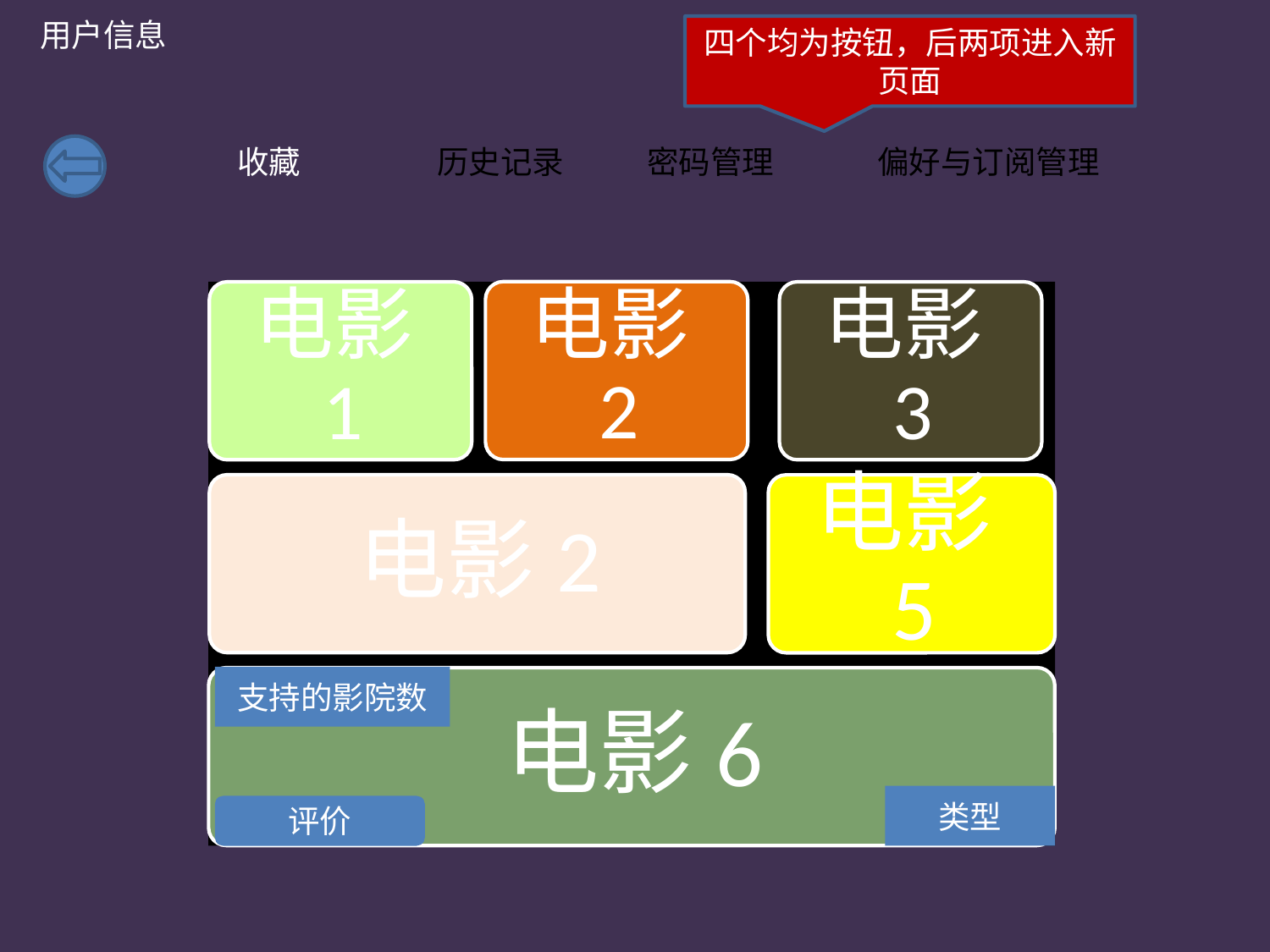

# 用户信息
四个均为按钮，后两项进入新页面

收藏
历史记录
密码管理
偏好与订阅管理

电影6
电影2
电影1
电影2
电影5
电影3
支持的影院数
类型
评价